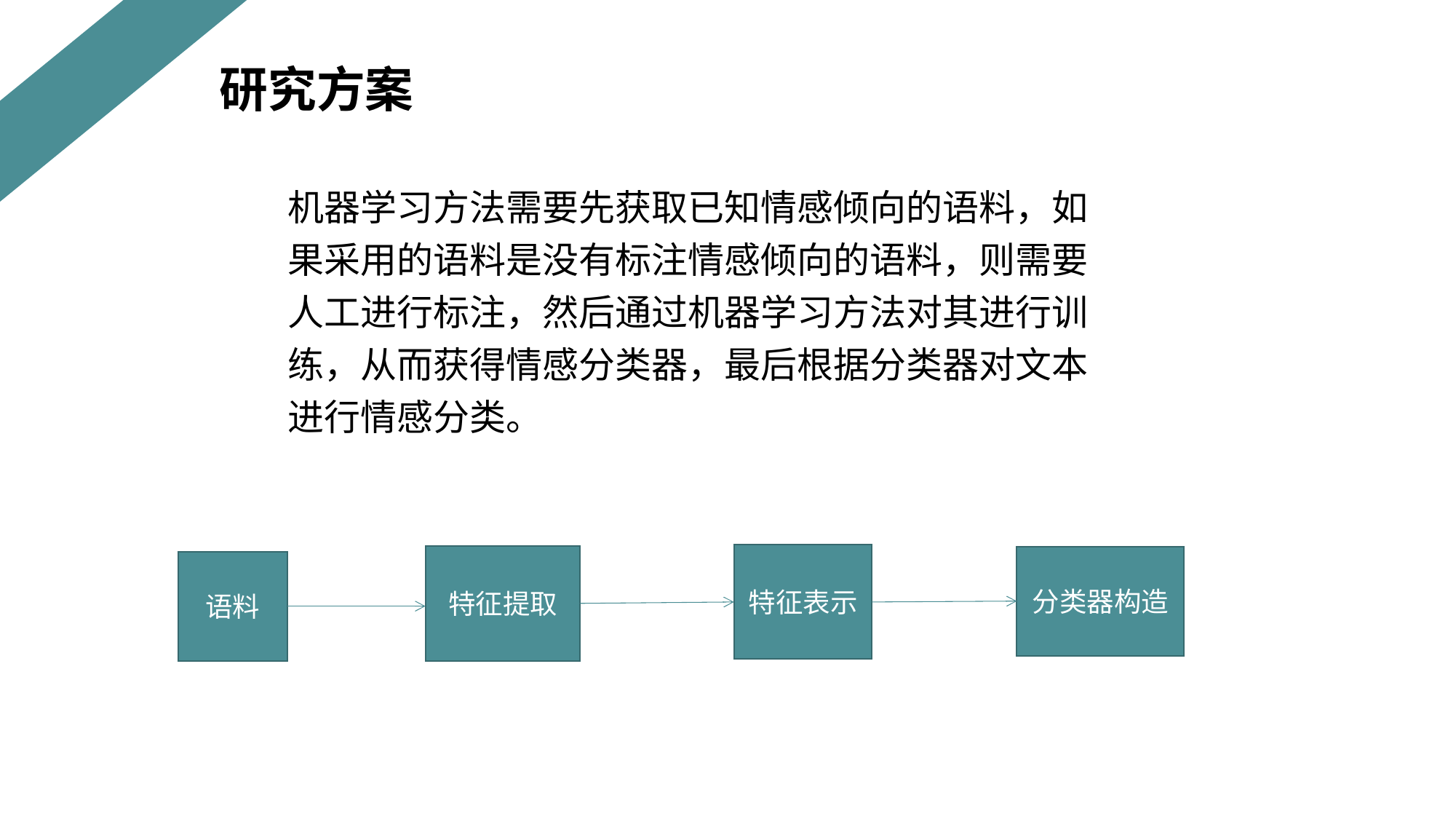

研究方案
机器学习方法需要先获取已知情感倾向的语料，如果采用的语料是没有标注情感倾向的语料，则需要人工进行标注，然后通过机器学习方法对其进行训练，从而获得情感分类器，最后根据分类器对文本进行情感分类。
特征表示
特征提取
分类器构造
语料